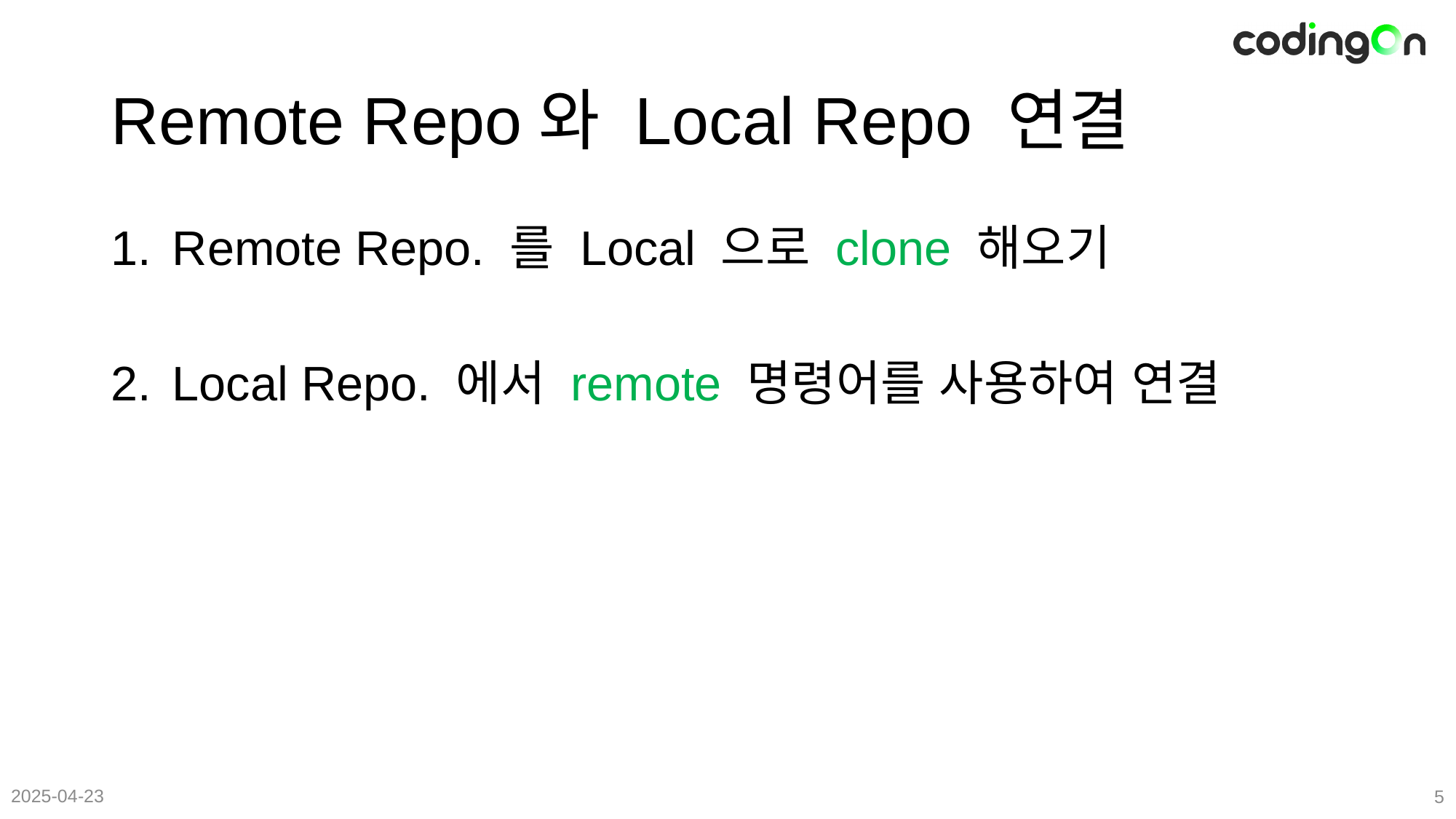

# Remote Repo와 Local Repo 연결
Remote Repo. 를 Local 으로 clone 해오기

Local Repo. 에서 remote 명령어를 사용하여 연결

2025-04-23
5